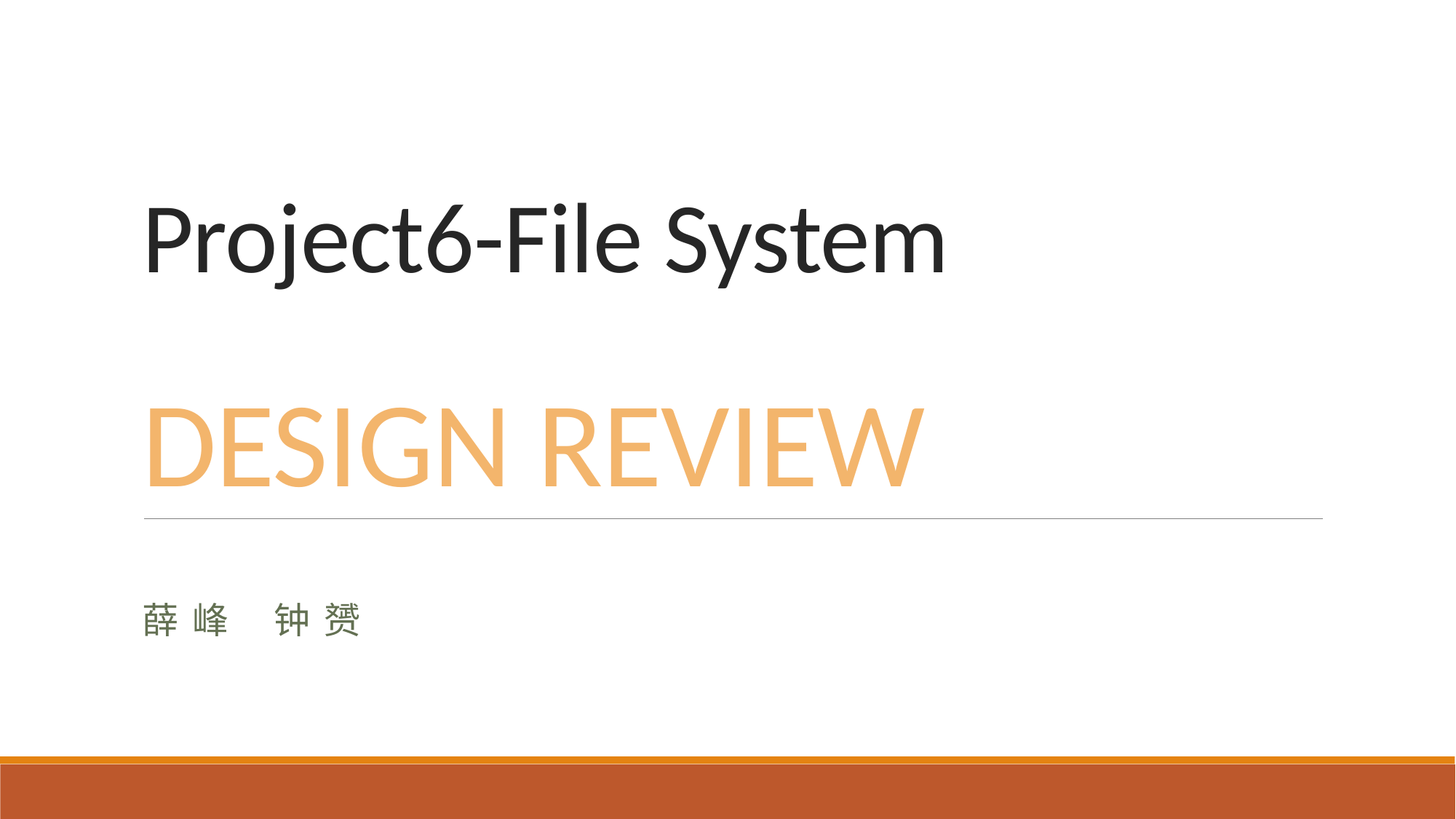

# Project6-File System DESIGN REVIEW

薛 峰	  钟 赟